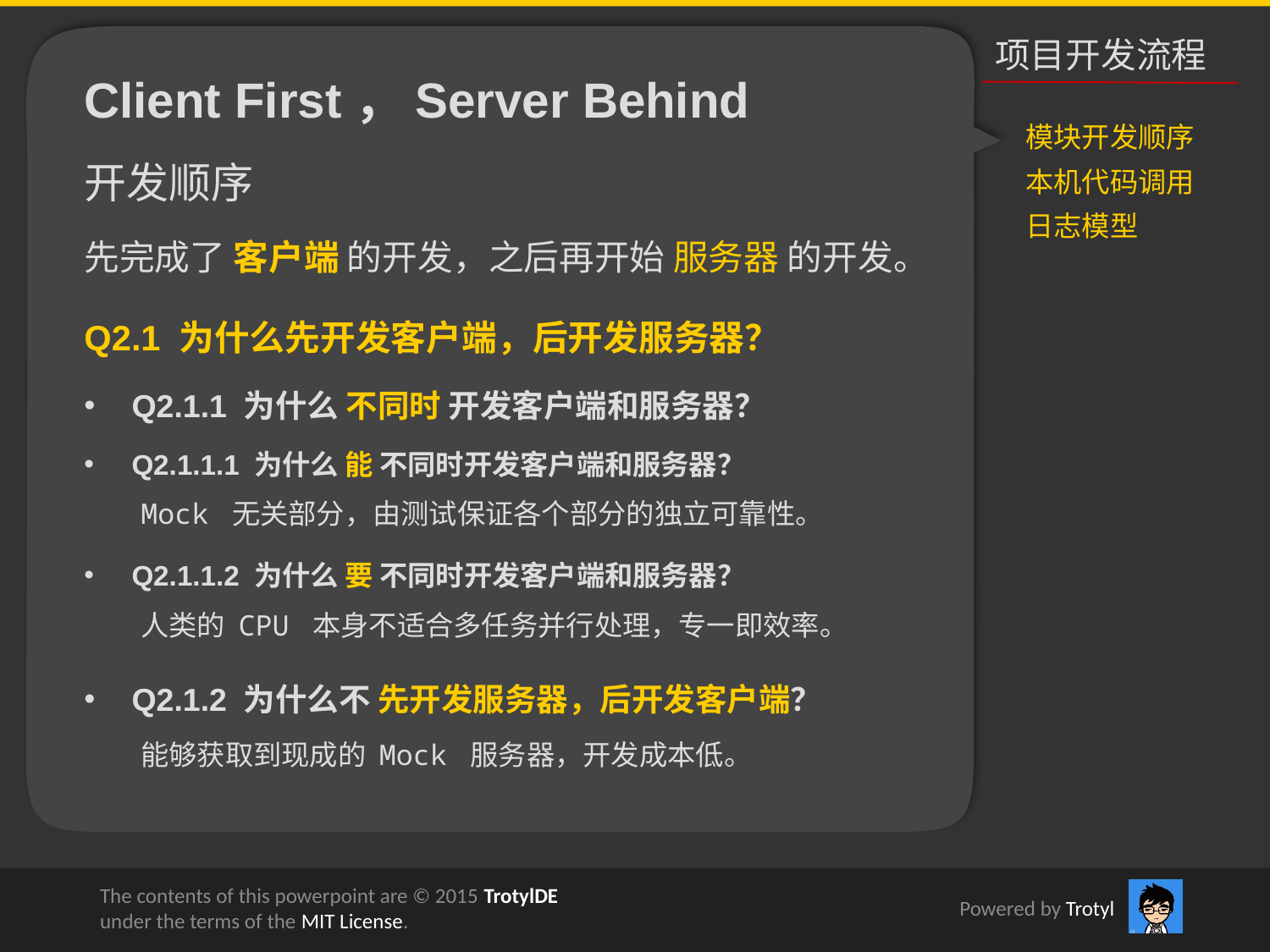

项目开发流程
Client First，Server Behind
模块开发顺序
本机代码调用
日志模型
开发顺序
先完成了 客户端 的开发，之后再开始 服务器 的开发。
Q2.1 为什么先开发客户端，后开发服务器？
Q2.1.1 为什么 不同时 开发客户端和服务器？
Q2.1.1.1 为什么 能 不同时开发客户端和服务器？
Mock 无关部分，由测试保证各个部分的独立可靠性。
Q2.1.1.2 为什么 要 不同时开发客户端和服务器？
人类的 CPU 本身不适合多任务并行处理，专一即效率。
Q2.1.2 为什么不 先开发服务器，后开发客户端？
能够获取到现成的 Mock 服务器，开发成本低。